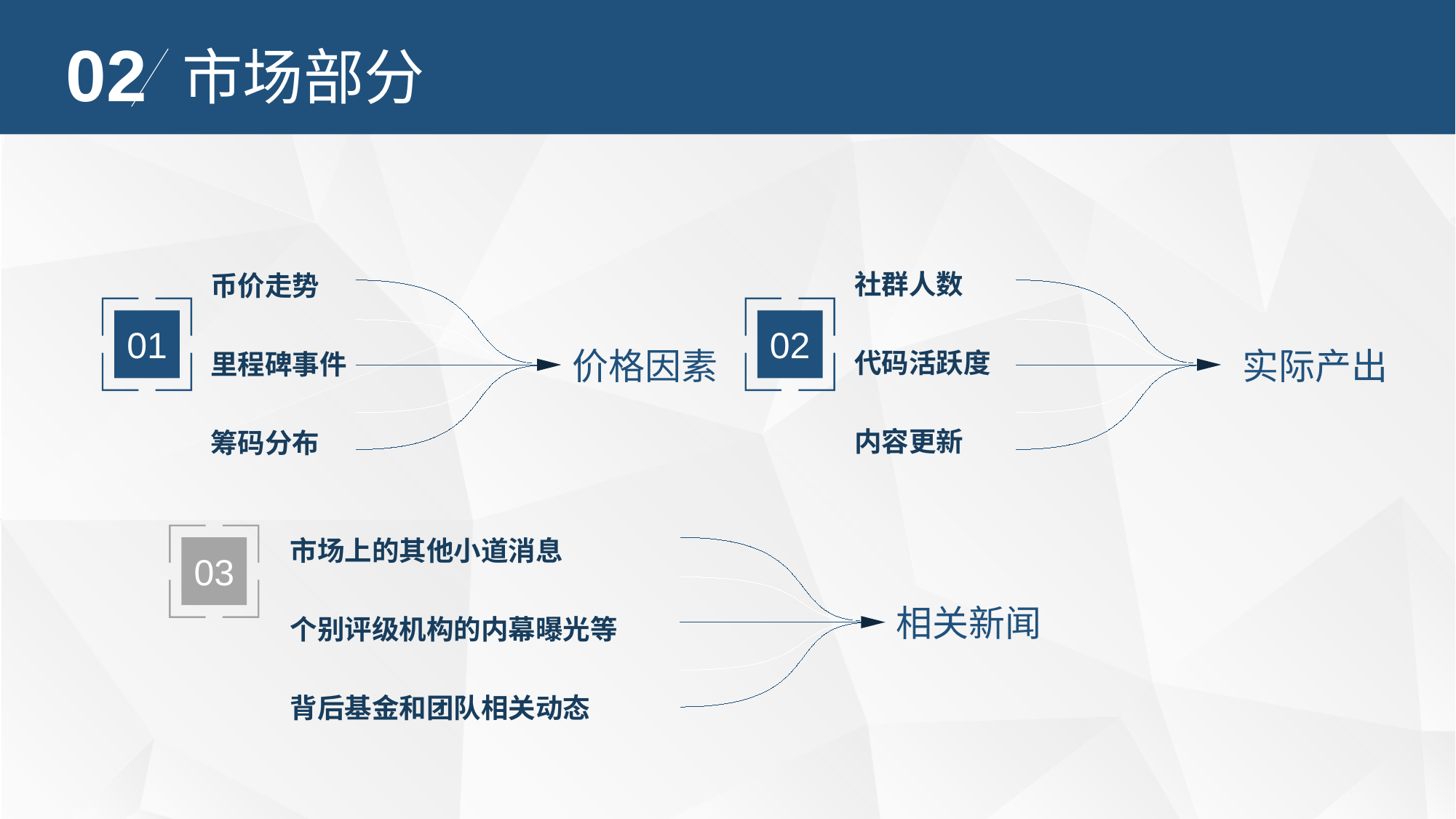

02
市场部分
社群人数

代码活跃度

内容更新

币价走势

里程碑事件

筹码分布

实际产出

价格因素

01
02
市场上的其他小道消息

个别评级机构的内幕曝光等

背后基金和团队相关动态

03

相关新闻